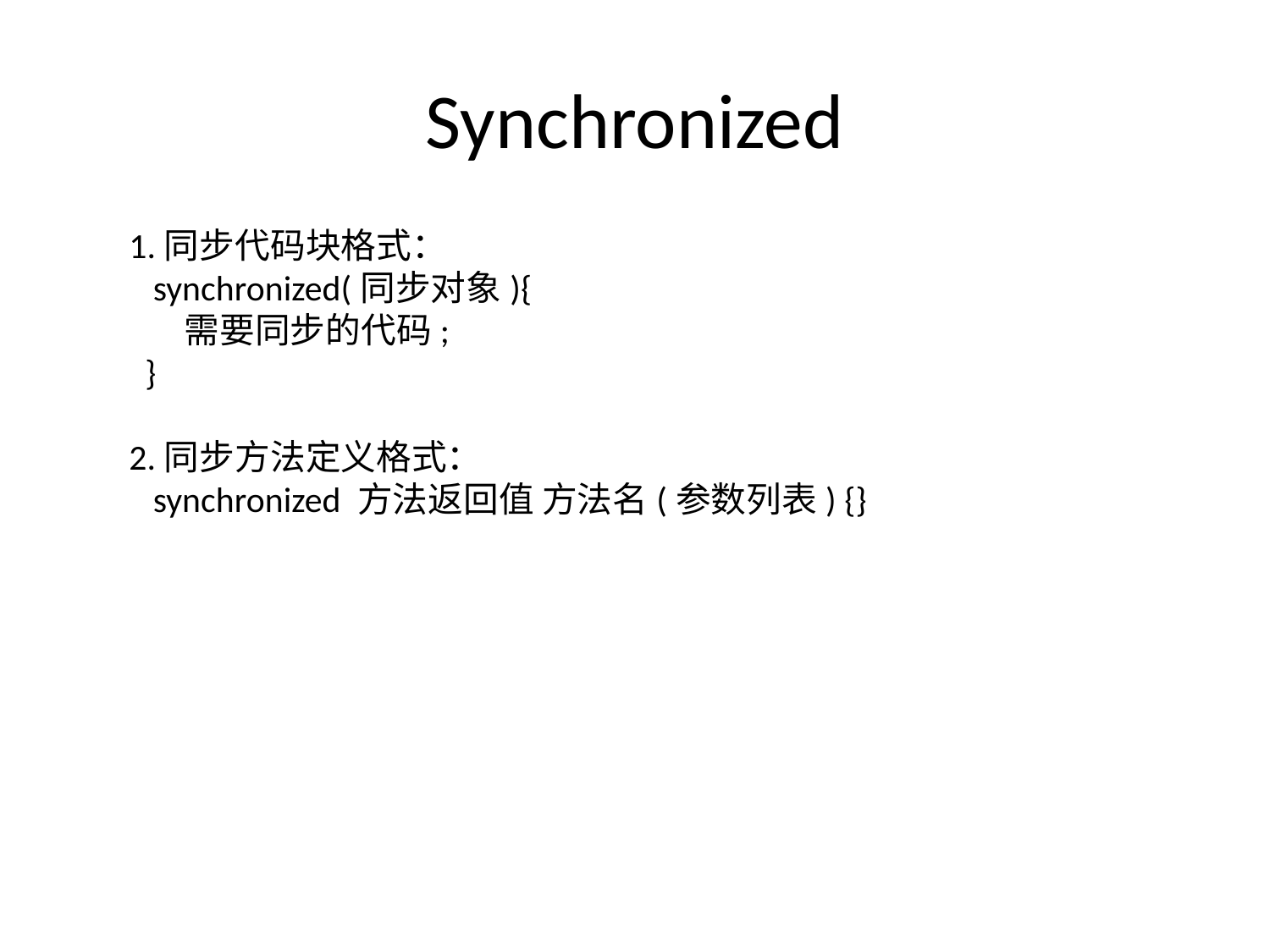

# Synchronized
1.同步代码块格式：
   synchronized(同步对象){
      需要同步的代码;
  }

2.同步方法定义格式：
   synchronized 方法返回值 方法名(参数列表) {}